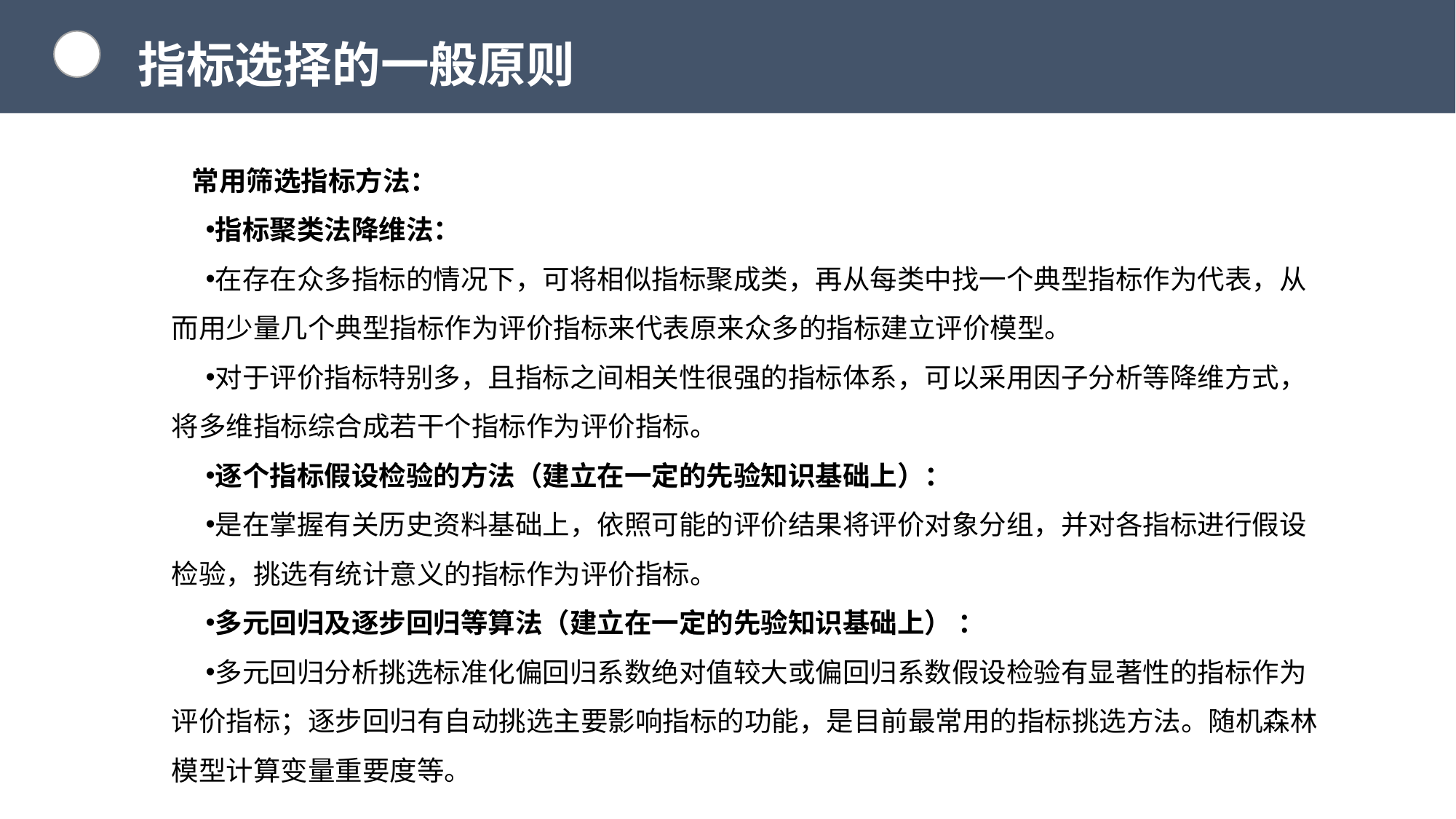

指标选择的一般原则
常用筛选指标方法：
指标聚类法降维法：
在存在众多指标的情况下，可将相似指标聚成类，再从每类中找一个典型指标作为代表，从而用少量几个典型指标作为评价指标来代表原来众多的指标建立评价模型。
对于评价指标特别多，且指标之间相关性很强的指标体系，可以采用因子分析等降维方式，将多维指标综合成若干个指标作为评价指标。
逐个指标假设检验的方法（建立在一定的先验知识基础上）：
是在掌握有关历史资料基础上，依照可能的评价结果将评价对象分组，并对各指标进行假设检验，挑选有统计意义的指标作为评价指标。
多元回归及逐步回归等算法（建立在一定的先验知识基础上） ：
多元回归分析挑选标准化偏回归系数绝对值较大或偏回归系数假设检验有显著性的指标作为评价指标；逐步回归有自动挑选主要影响指标的功能，是目前最常用的指标挑选方法。随机森林模型计算变量重要度等。